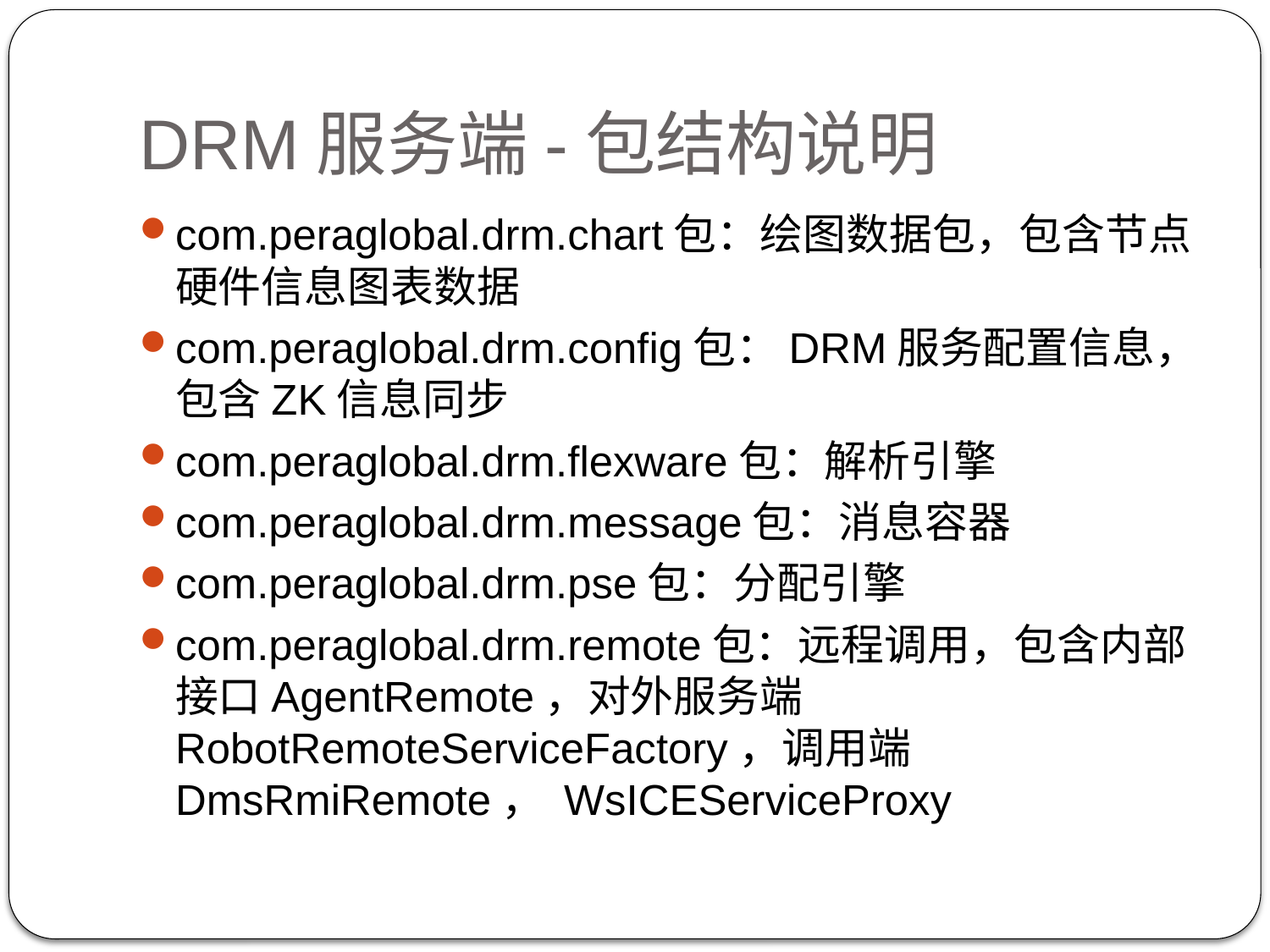

# DRM服务端-包结构说明
com.peraglobal.drm.chart包：绘图数据包，包含节点硬件信息图表数据
com.peraglobal.drm.config包：DRM服务配置信息，包含ZK信息同步
com.peraglobal.drm.flexware包：解析引擎
com.peraglobal.drm.message包：消息容器
com.peraglobal.drm.pse包：分配引擎
com.peraglobal.drm.remote包：远程调用，包含内部接口AgentRemote，对外服务端RobotRemoteServiceFactory，调用端DmsRmiRemote， WsICEServiceProxy